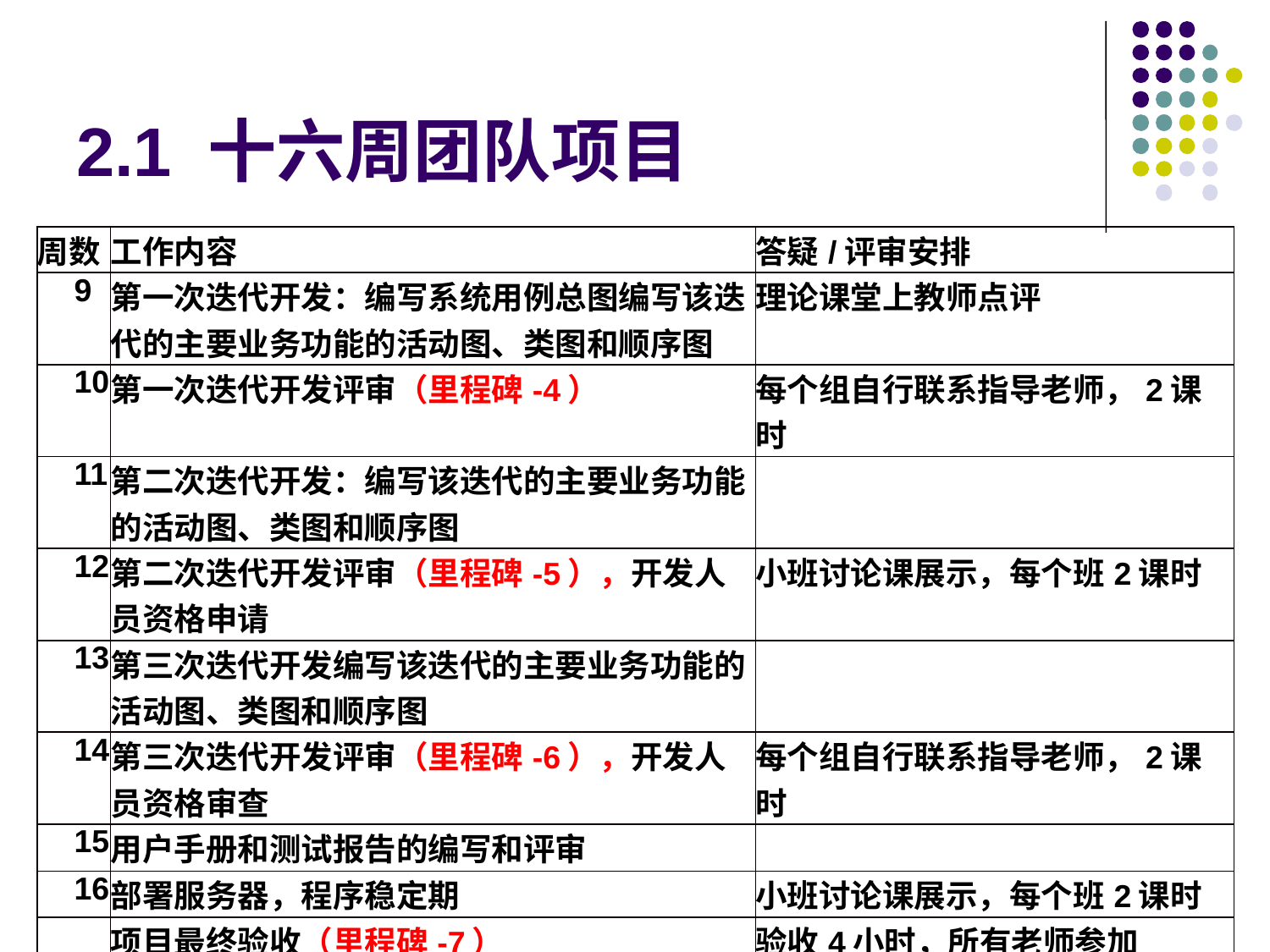

2.1 十六周团队项目
| 周数 | 工作内容 | 答疑/评审安排 |
| --- | --- | --- |
| 9 | 第一次迭代开发：编写系统用例总图编写该迭代的主要业务功能的活动图、类图和顺序图 | 理论课堂上教师点评 |
| 10 | 第一次迭代开发评审（里程碑-4） | 每个组自行联系指导老师，2课时 |
| 11 | 第二次迭代开发：编写该迭代的主要业务功能的活动图、类图和顺序图 |  |
| 12 | 第二次迭代开发评审（里程碑-5），开发人员资格申请 | 小班讨论课展示，每个班2课时 |
| 13 | 第三次迭代开发编写该迭代的主要业务功能的活动图、类图和顺序图 |  |
| 14 | 第三次迭代开发评审（里程碑-6），开发人员资格审查 | 每个组自行联系指导老师，2课时 |
| 15 | 用户手册和测试报告的编写和评审 |  |
| 16 | 部署服务器，程序稳定期 | 小班讨论课展示，每个班2课时 |
|  | 项目最终验收（里程碑-7） | 验收4小时，所有老师参加 |